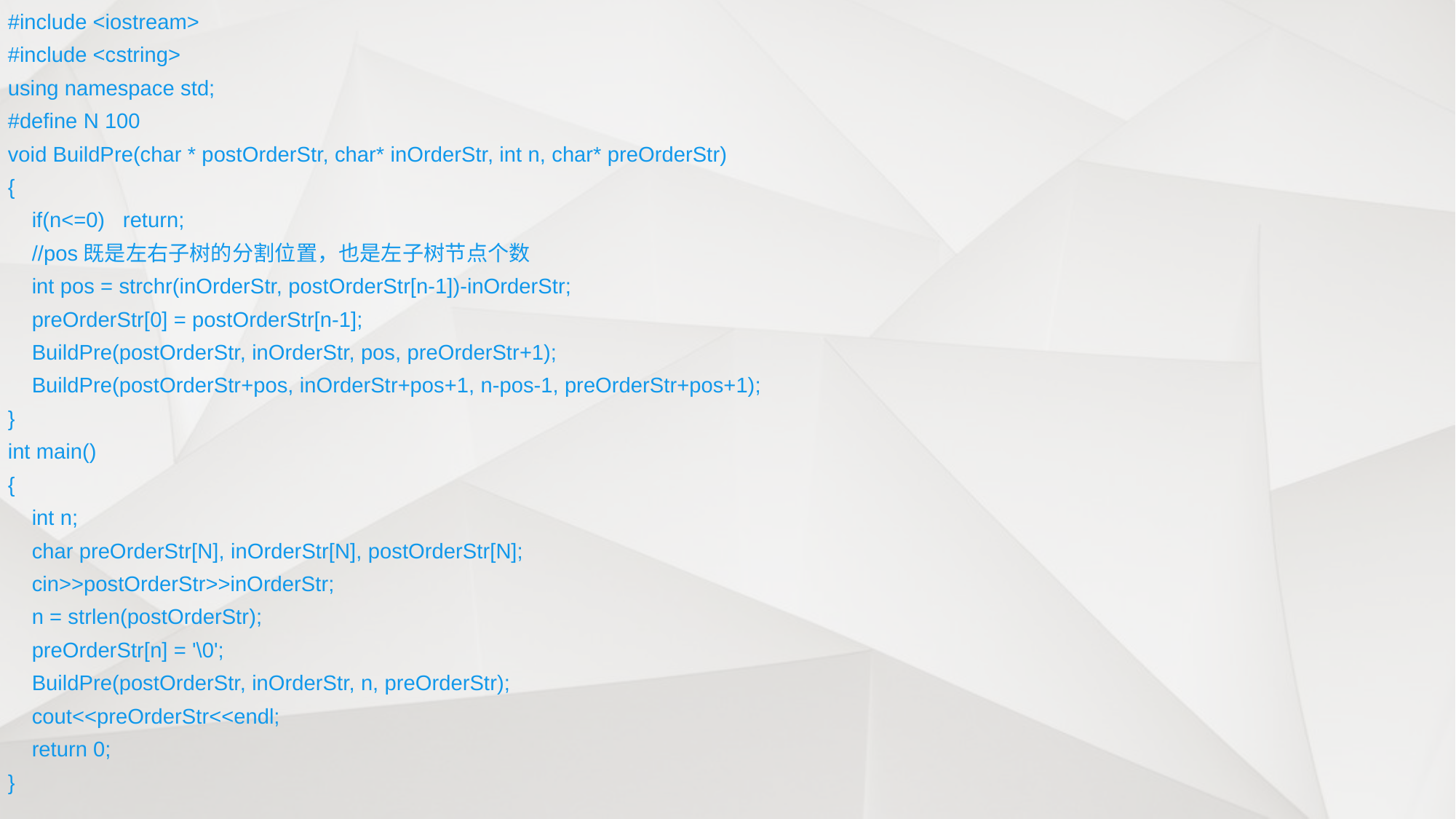

#include <iostream>
#include <cstring>
using namespace std;
#define N 100
void BuildPre(char * postOrderStr, char* inOrderStr, int n, char* preOrderStr)
{
    if(n<=0)   return;
    //pos既是左右子树的分割位置，也是左子树节点个数
    int pos = strchr(inOrderStr, postOrderStr[n-1])-inOrderStr;
    preOrderStr[0] = postOrderStr[n-1];
    BuildPre(postOrderStr, inOrderStr, pos, preOrderStr+1);
    BuildPre(postOrderStr+pos, inOrderStr+pos+1, n-pos-1, preOrderStr+pos+1);
}
int main()
{
    int n;
    char preOrderStr[N], inOrderStr[N], postOrderStr[N];
    cin>>postOrderStr>>inOrderStr;
    n = strlen(postOrderStr);
    preOrderStr[n] = '\0';
    BuildPre(postOrderStr, inOrderStr, n, preOrderStr);
    cout<<preOrderStr<<endl;
    return 0;
}